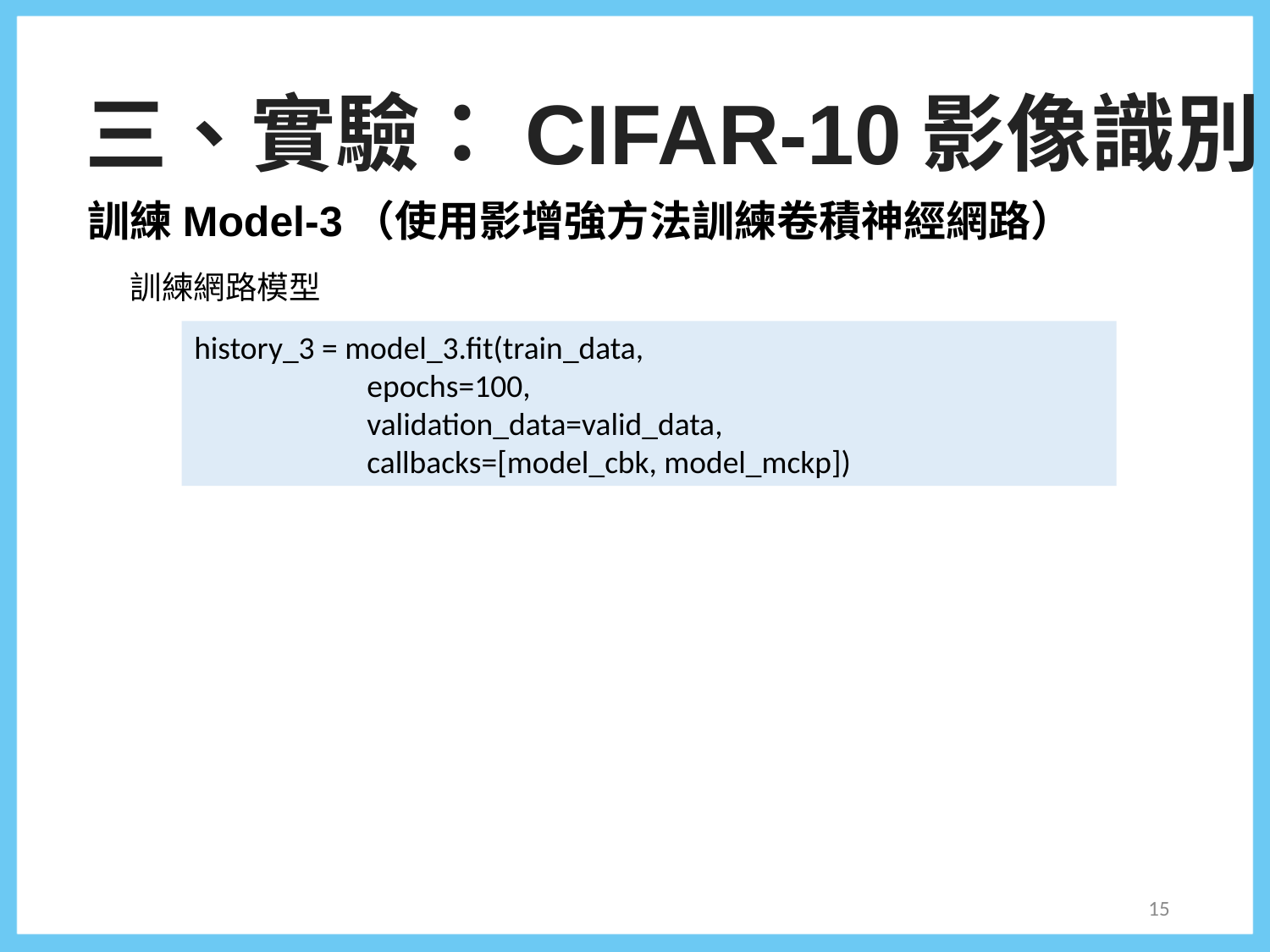

三、實驗：CIFAR-10影像識別
訓練Model-3（使用影增強方法訓練卷積神經網路）
訓練網路模型
history_3 = model_3.fit(train_data,
                        epochs=100,
                        validation_data=valid_data,
                        callbacks=[model_cbk, model_mckp])
15